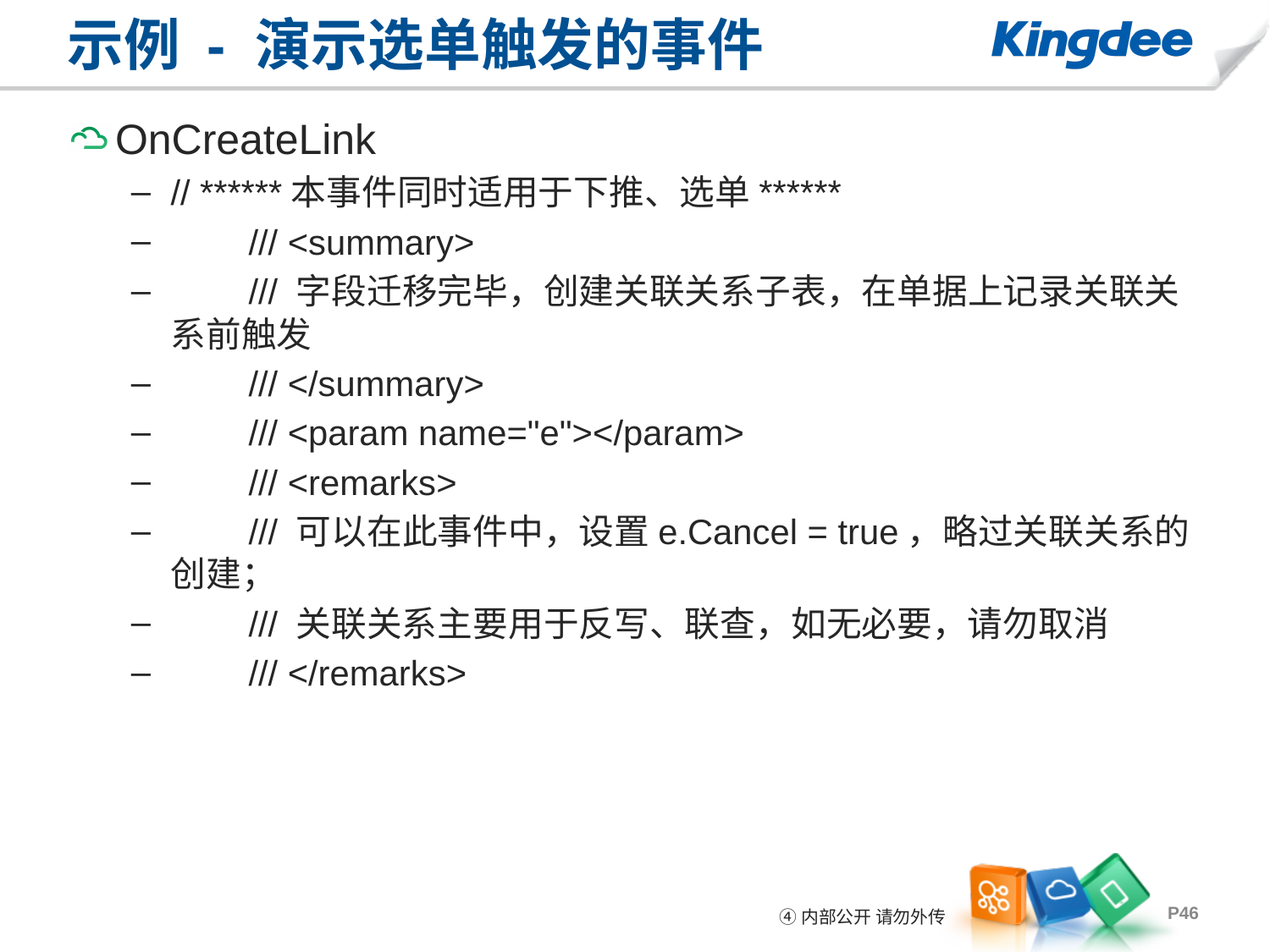

# 示例 - 演示选单触发的事件
OnCreateLink
// ******本事件同时适用于下推、选单******
        /// <summary>
        /// 字段迁移完毕，创建关联关系子表，在单据上记录关联关系前触发
        /// </summary>
        /// <param name="e"></param>
        /// <remarks>
        /// 可以在此事件中，设置e.Cancel = true，略过关联关系的创建；
        /// 关联关系主要用于反写、联查，如无必要，请勿取消
        /// </remarks>